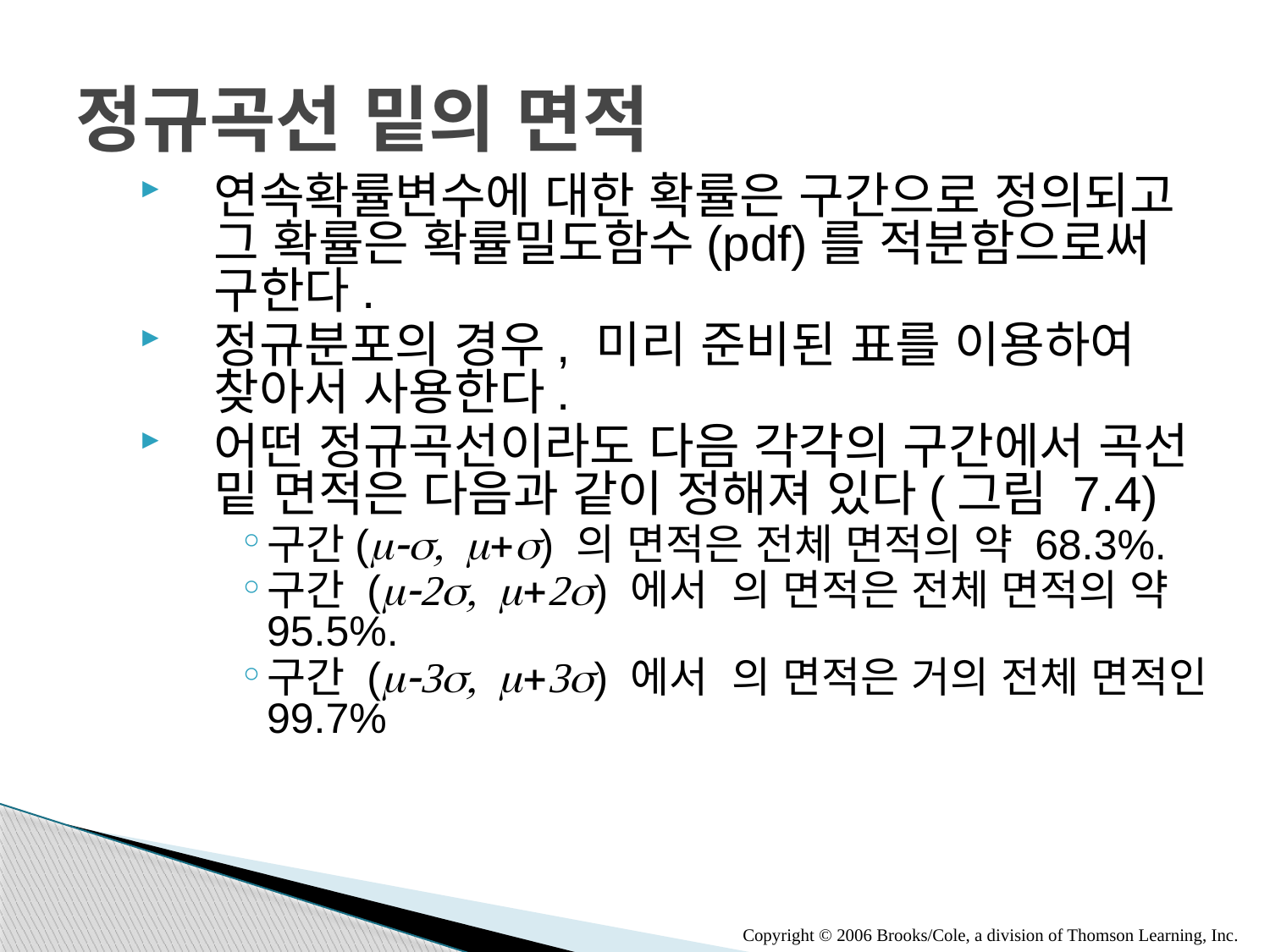

# 정규곡선 밑의 면적
연속확률변수에 대한 확률은 구간으로 정의되고 그 확률은 확률밀도함수(pdf)를 적분함으로써 구한다.
정규분포의 경우, 미리 준비된 표를 이용하여 찾아서 사용한다.
어떤 정규곡선이라도 다음 각각의 구간에서 곡선 밑 면적은 다음과 같이 정해져 있다(그림 7.4)
구간(μ−σ, μ+σ) 의 면적은 전체 면적의 약 68.3%.
구간 (μ−2σ, μ+2σ) 에서  의 면적은 전체 면적의 약 95.5%.
구간 (μ−3σ, μ+3σ) 에서  의 면적은 거의 전체 면적인 99.7%